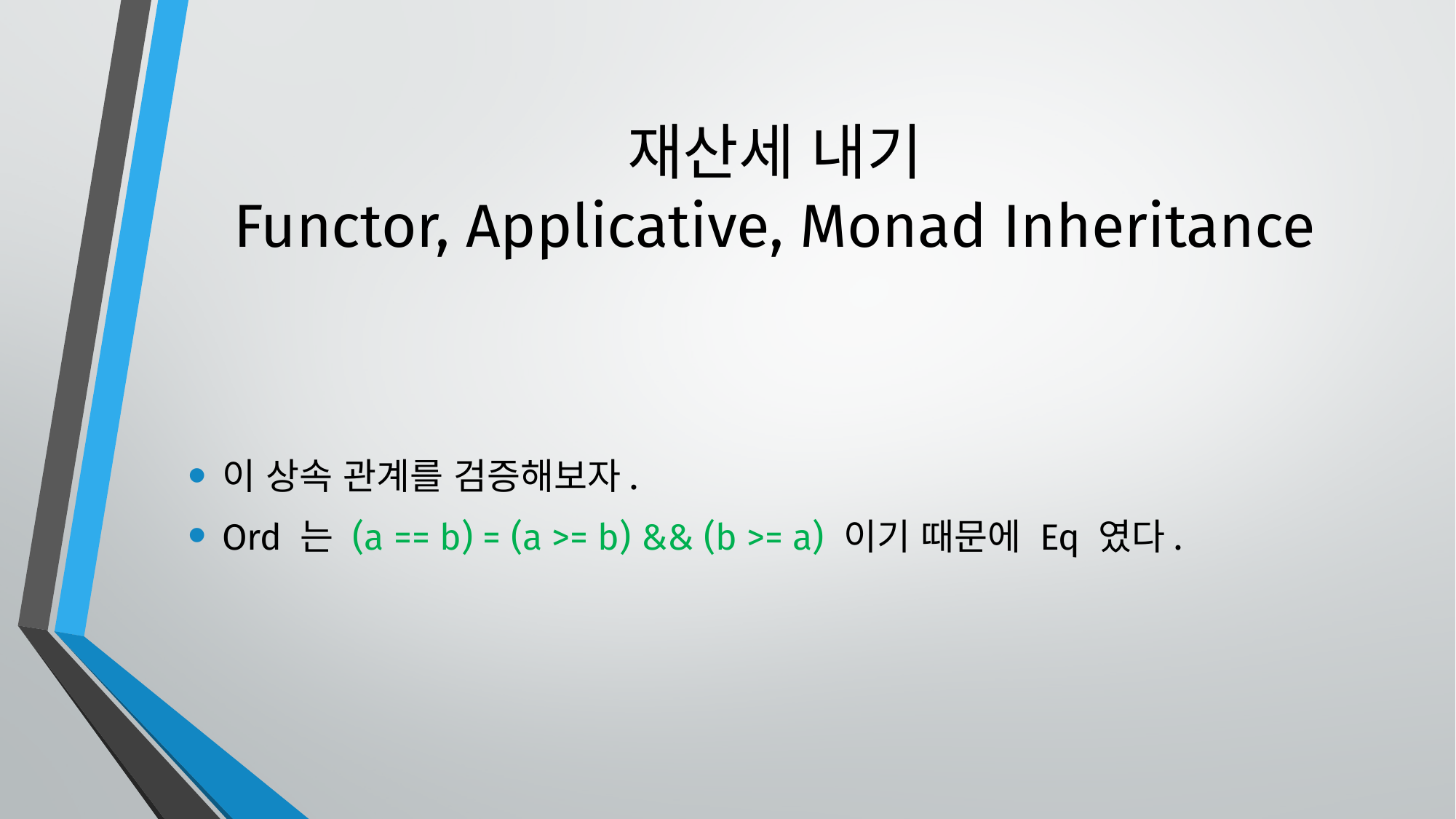

# 재산세 내기 Functor, Applicative, Monad Inheritance
이 상속 관계를 검증해보자.
Ord 는 (a == b) = (a >= b) && (b >= a) 이기 때문에 Eq 였다.